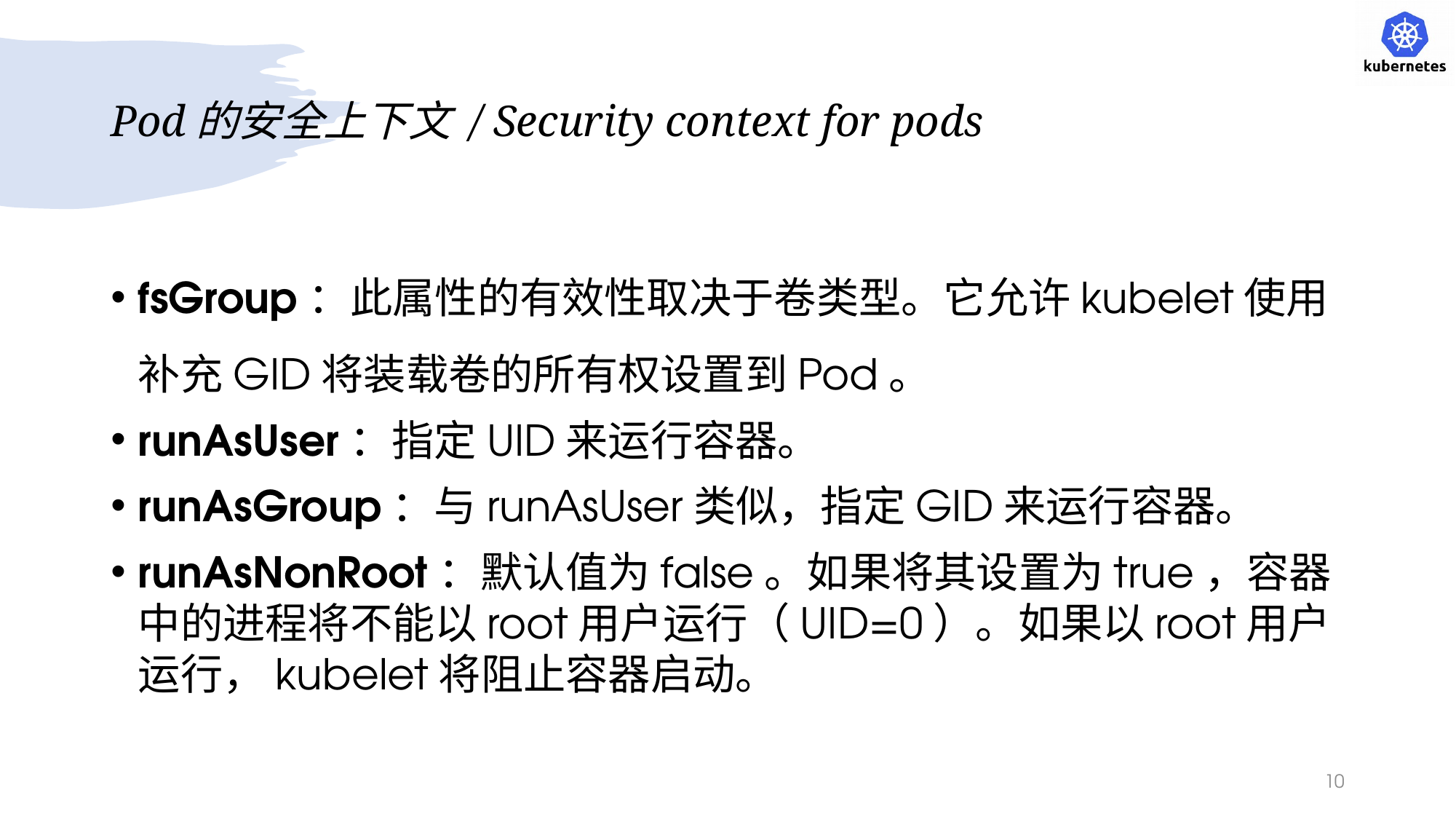

# Pod的安全上下文 / Security context for pods
fsGroup：此属性的有效性取决于卷类型。它允许kubelet使用补充GID将装载卷的所有权设置到Pod。
runAsUser：指定UID来运行容器。
runAsGroup：与runAsUser类似，指定GID来运行容器。
runAsNonRoot：默认值为false。如果将其设置为true，容器中的进程将不能以root用户运行（UID=0）。如果以root用户运行，kubelet将阻止容器启动。
10